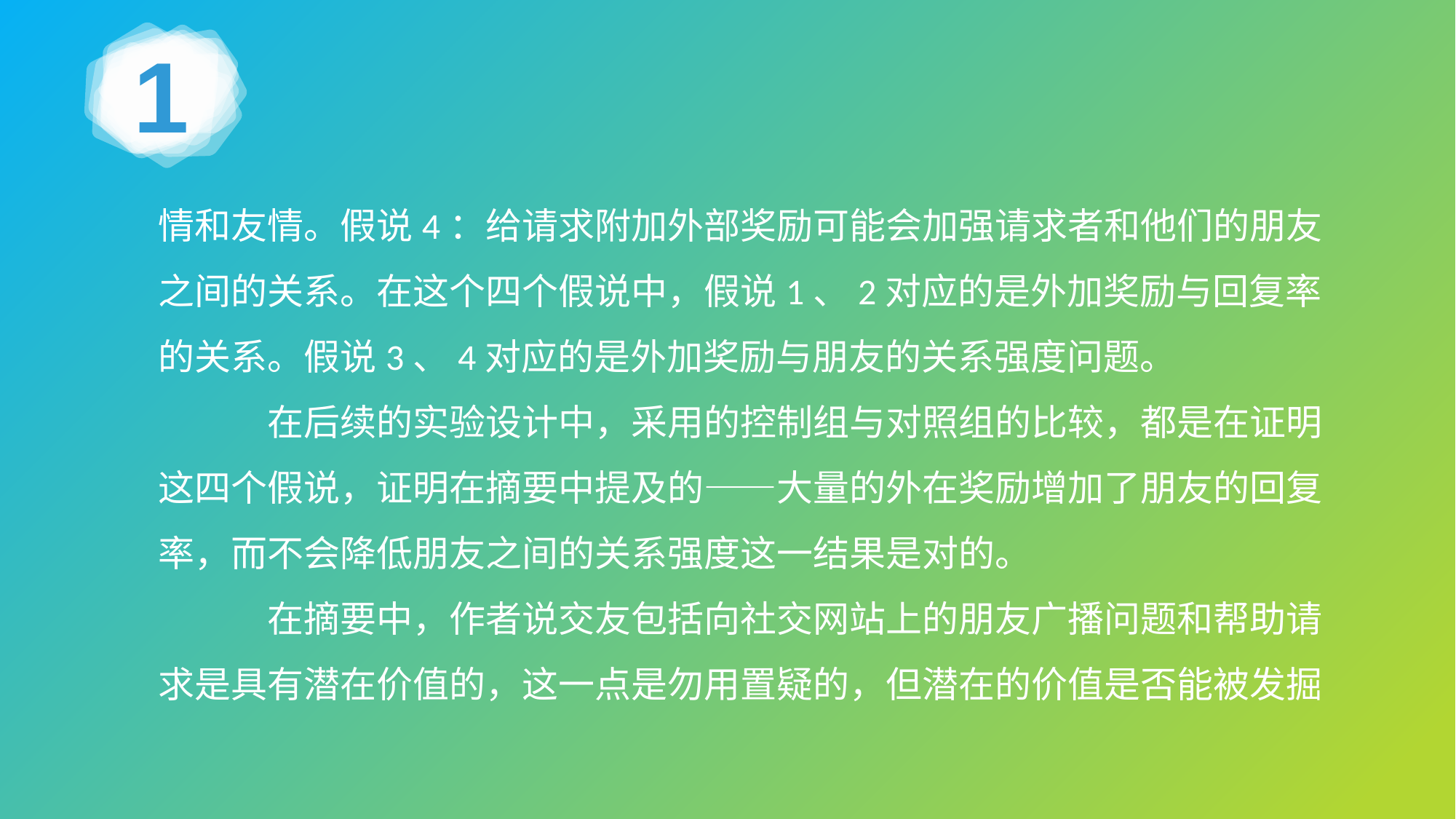

1

情和友情。假说4：给请求附加外部奖励可能会加强请求者和他们的朋友之间的关系。在这个四个假说中，假说1、2对应的是外加奖励与回复率的关系。假说3、4对应的是外加奖励与朋友的关系强度问题。
	在后续的实验设计中，采用的控制组与对照组的比较，都是在证明这四个假说，证明在摘要中提及的——大量的外在奖励增加了朋友的回复率，而不会降低朋友之间的关系强度这一结果是对的。
	在摘要中，作者说交友包括向社交网站上的朋友广播问题和帮助请求是具有潜在价值的，这一点是勿用置疑的，但潜在的价值是否能被发掘